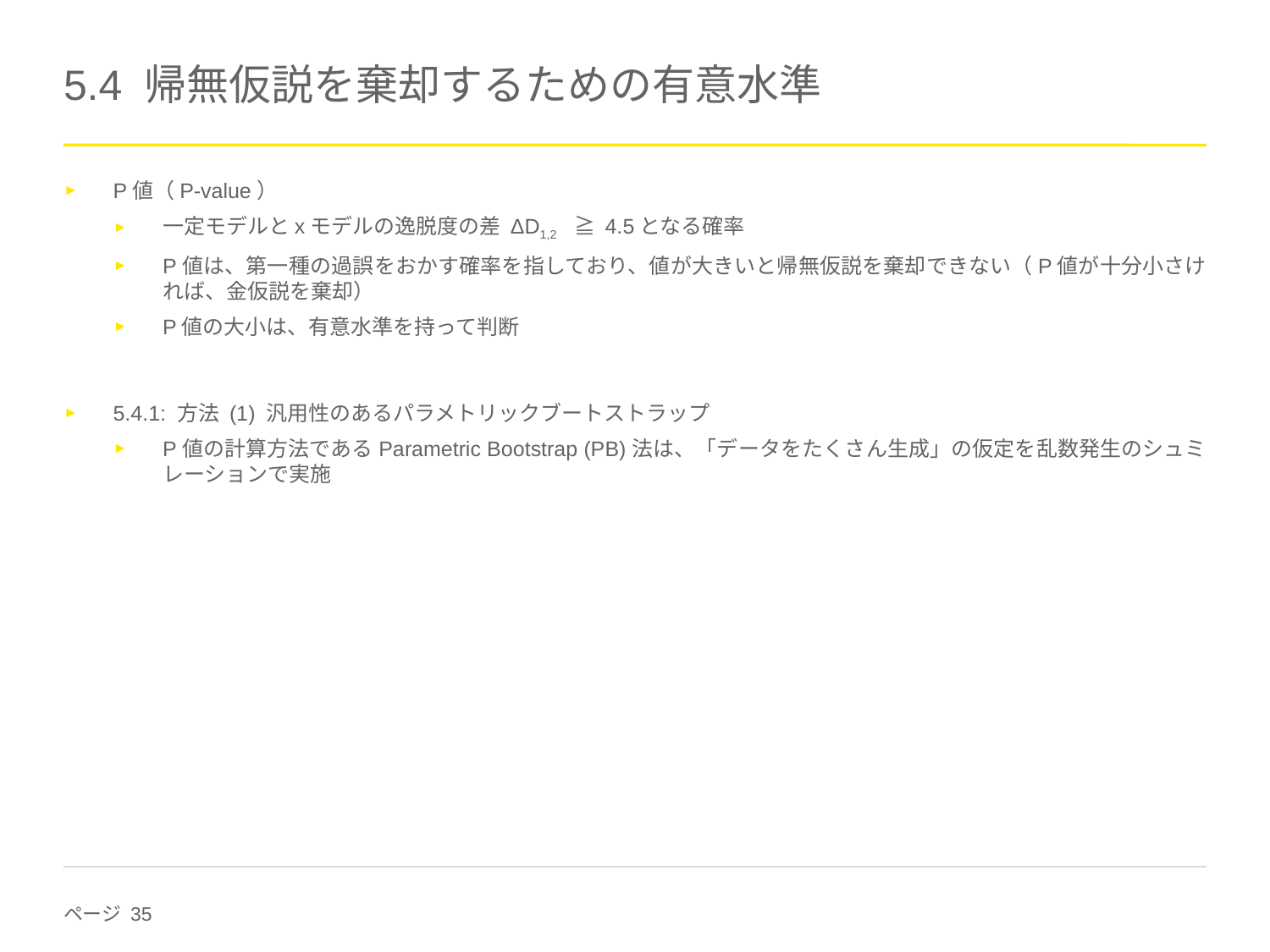

# 5.4 帰無仮説を棄却するための有意水準
P値（P-value）
一定モデルとxモデルの逸脱度の差 ΔD1,2　≧ 4.5となる確率
P値は、第一種の過誤をおかす確率を指しており、値が大きいと帰無仮説を棄却できない（P値が十分小さければ、金仮説を棄却）
P値の大小は、有意水準を持って判断

5.4.1: 方法 (1) 汎用性のあるパラメトリックブートストラップ
P値の計算方法であるParametric Bootstrap (PB)法は、「データをたくさん生成」の仮定を乱数発生のシュミレーションで実施